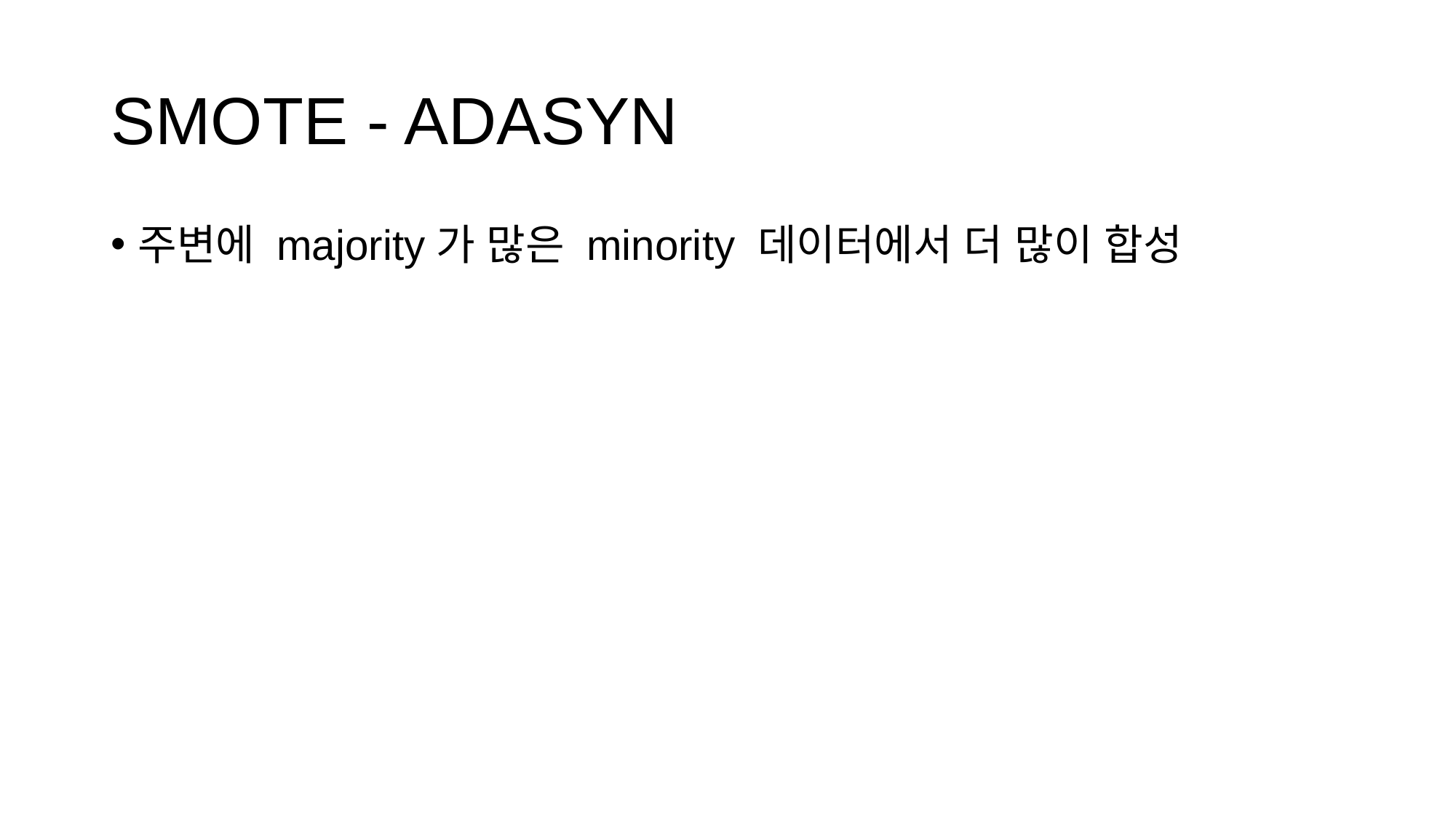

# SMOTE - ADASYN
주변에 majority가 많은 minority 데이터에서 더 많이 합성